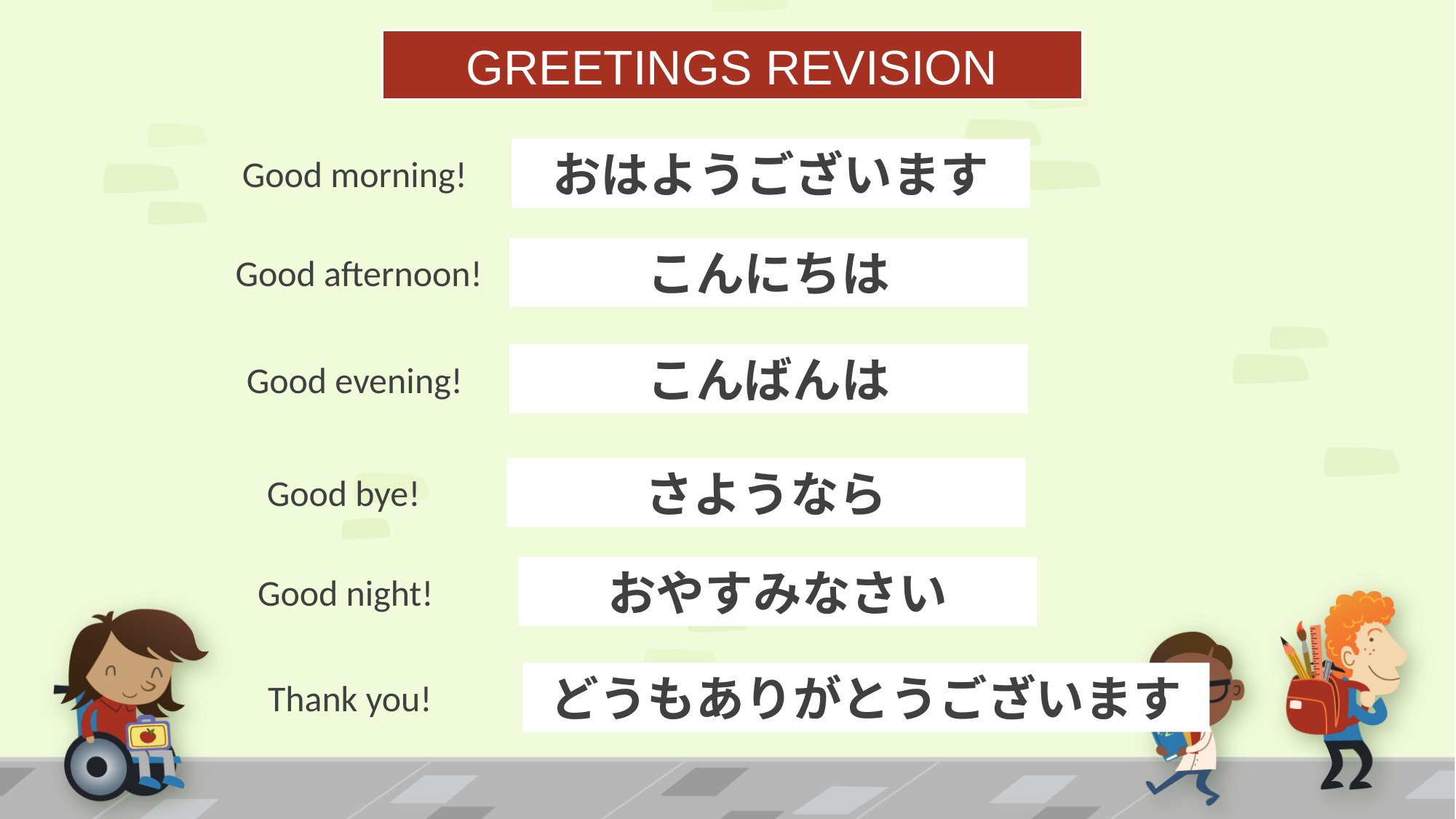

GREETINGS REVISION
おはようございます
Good morning!
こんにちは
Good afternoon!
こんばんは
Good evening!
さようなら
Good bye!
おやすみなさい
Good night!
どうもありがとうございます
Thank you!